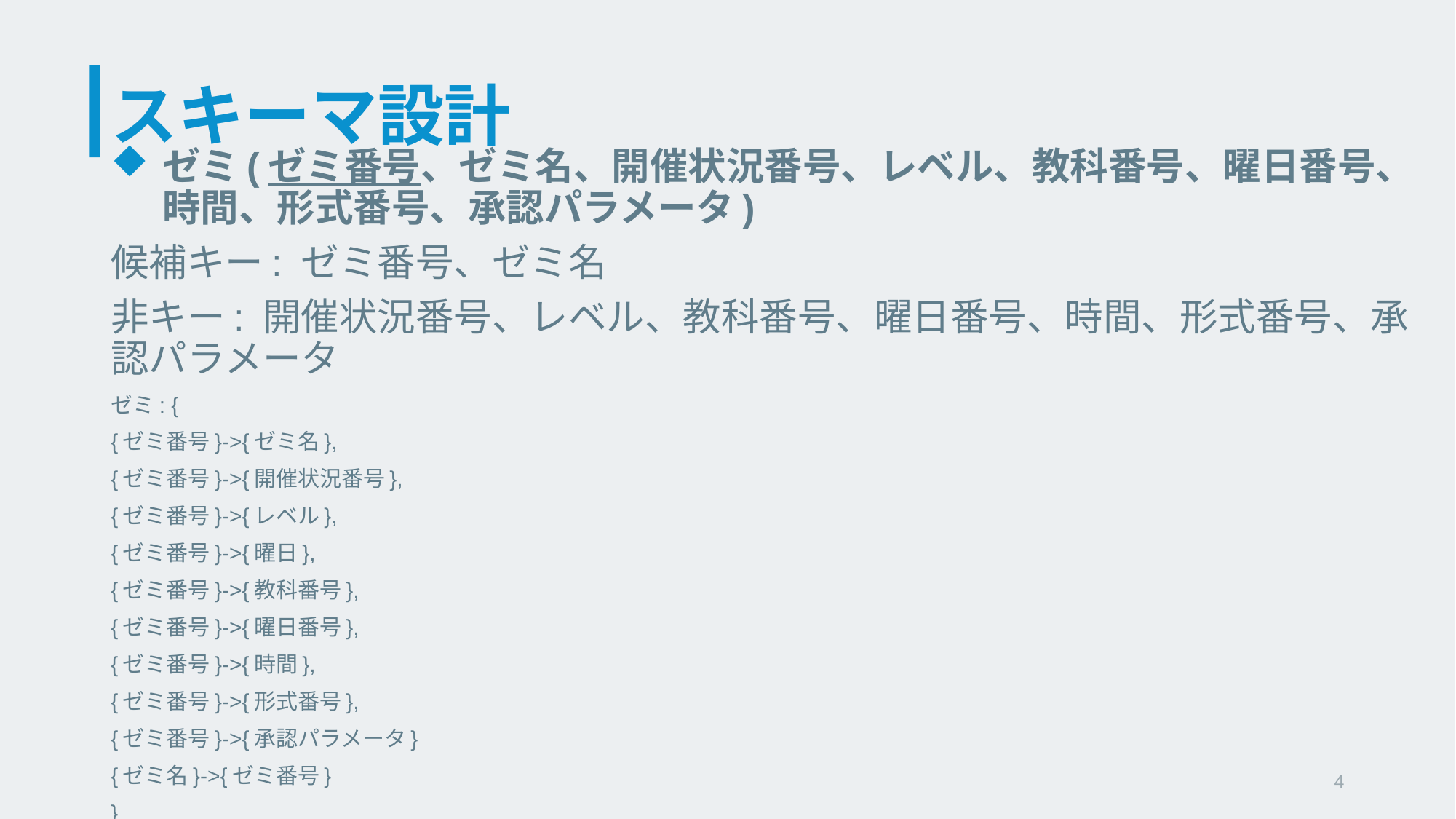

# スキーマ設計
ゼミ(ゼミ番号、ゼミ名、開催状況番号、レベル、教科番号、曜日番号、時間、形式番号、承認パラメータ)
候補キー: ゼミ番号、ゼミ名
非キー: 開催状況番号、レベル、教科番号、曜日番号、時間、形式番号、承認パラメータ
ゼミ: {
{ゼミ番号}->{ゼミ名},
{ゼミ番号}->{開催状況番号},
{ゼミ番号}->{レベル},
{ゼミ番号}->{曜日},
{ゼミ番号}->{教科番号},
{ゼミ番号}->{曜日番号},
{ゼミ番号}->{時間},
{ゼミ番号}->{形式番号},
{ゼミ番号}->{承認パラメータ}
{ゼミ名}->{ゼミ番号}
}
4